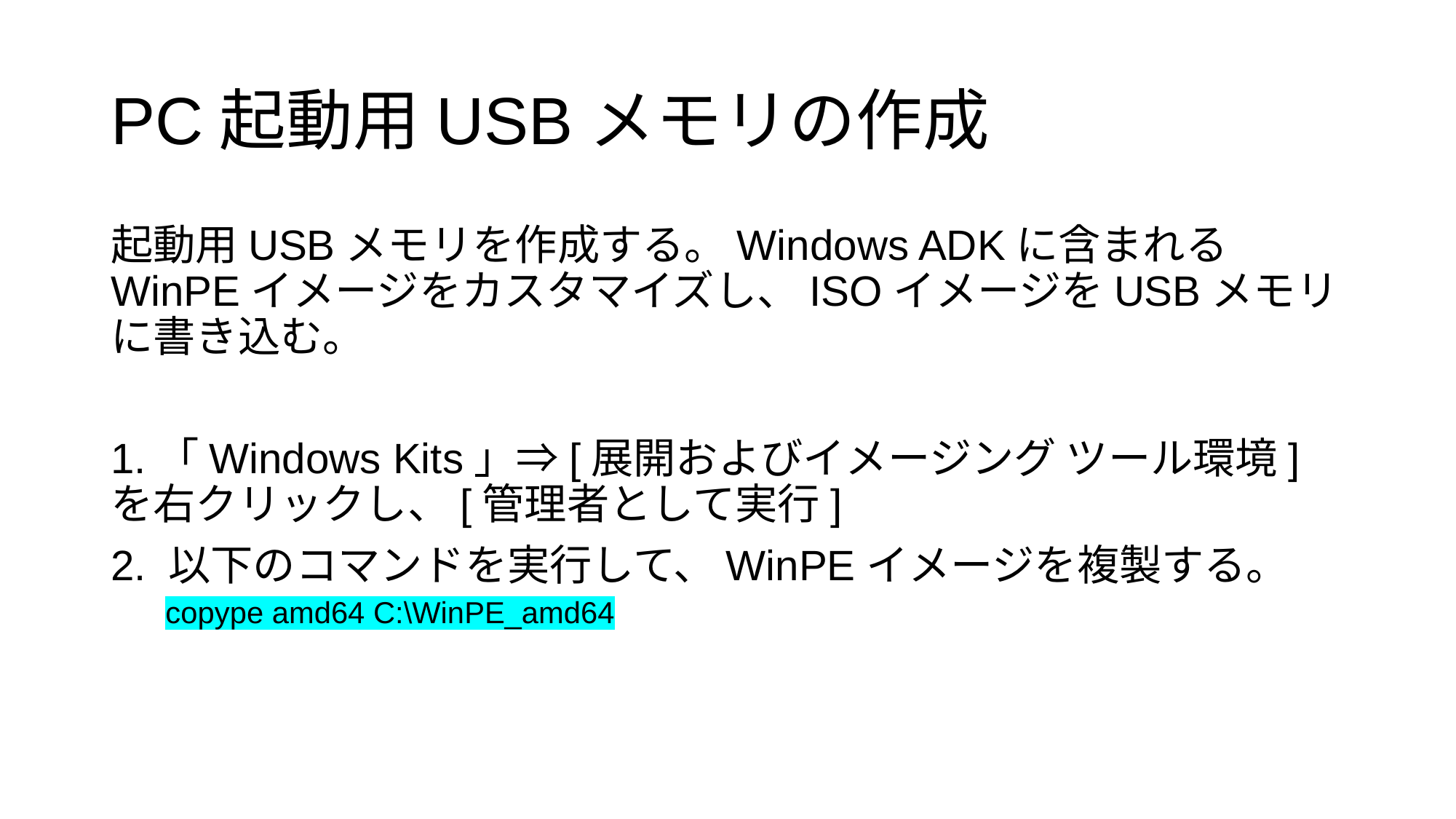

# PC起動用USBメモリの作成
起動用USBメモリを作成する。Windows ADKに含まれるWinPEイメージをカスタマイズし、ISOイメージをUSBメモリに書き込む。

1.「Windows Kits」⇒[展開およびイメージング ツール環境] を右クリックし、[管理者として実行]
2. 以下のコマンドを実行して、WinPEイメージを複製する。
copype amd64 C:\WinPE_amd64